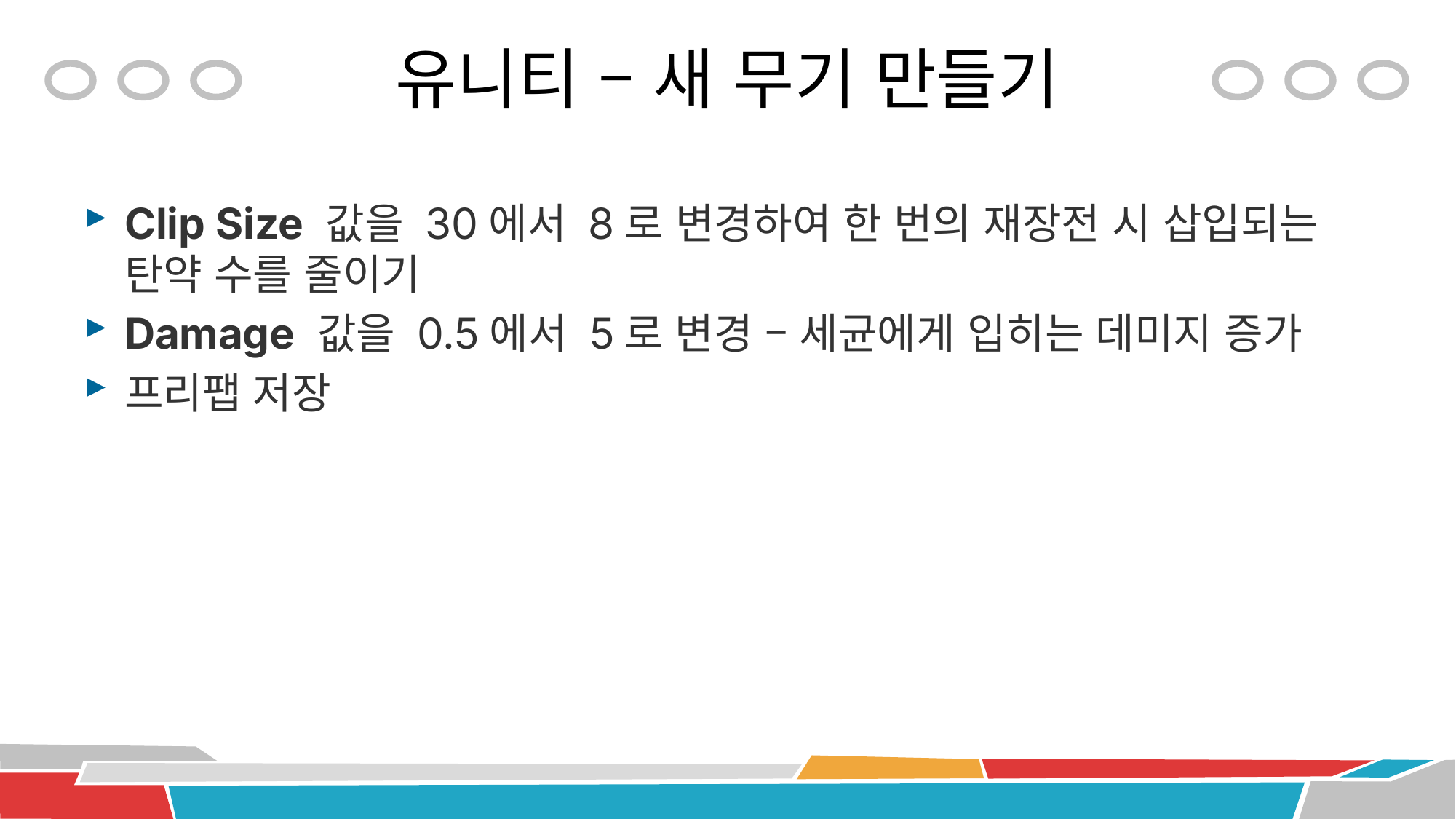

# 유니티 – 새 무기 만들기
Clip Size 값을 30에서 8로 변경하여 한 번의 재장전 시 삽입되는 탄약 수를 줄이기
Damage 값을 0.5에서 5로 변경 – 세균에게 입히는 데미지 증가
프리팹 저장